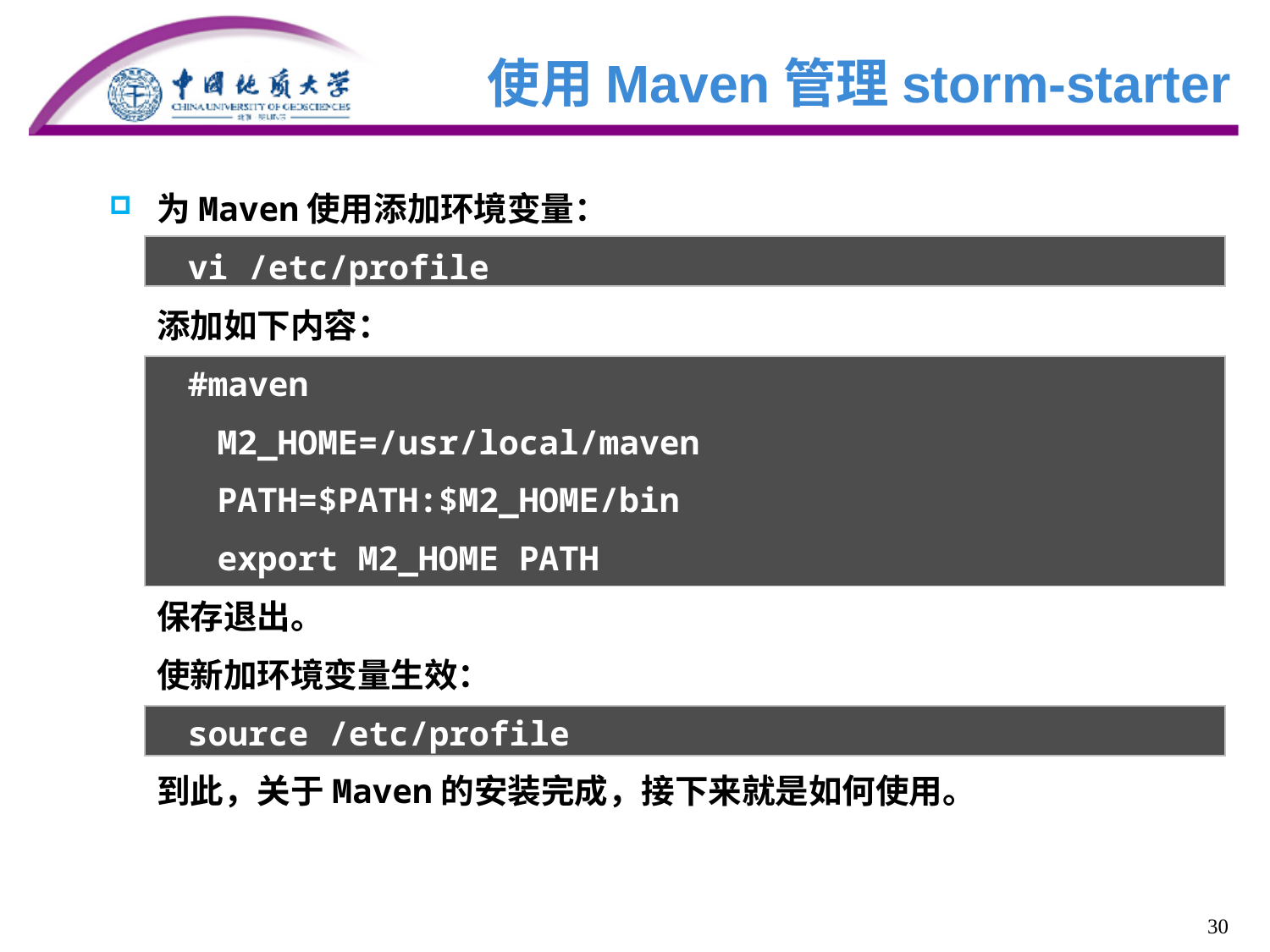

# 使用Maven管理storm-starter
为Maven使用添加环境变量：
   vi /etc/profile
添加如下内容：
   #maven
   M2_HOME=/usr/local/maven
   PATH=$PATH:$M2_HOME/bin
   export M2_HOME PATH
保存退出。
使新加环境变量生效：
   source /etc/profile
到此，关于Maven的安装完成，接下来就是如何使用。